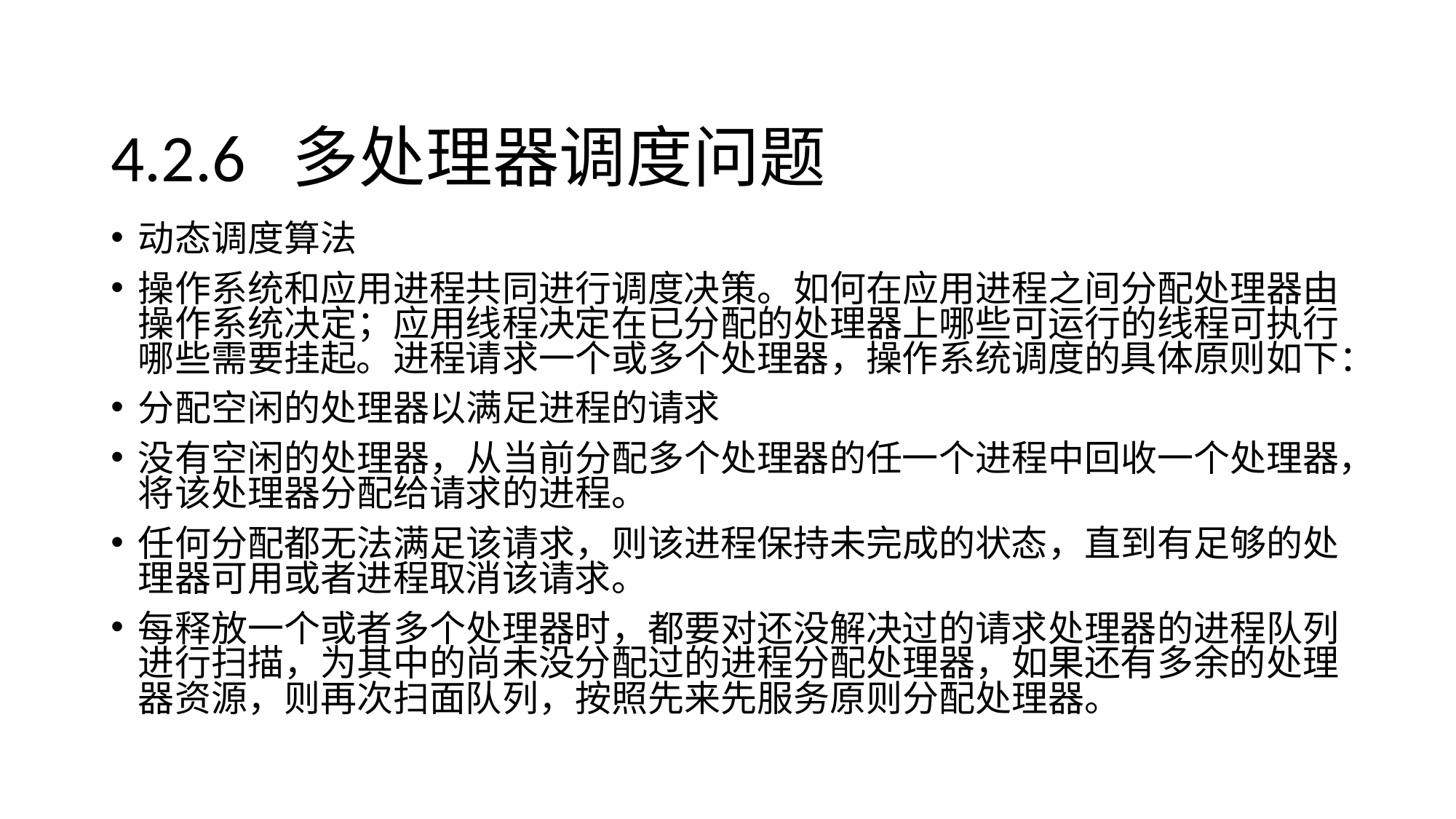

# 4.2.6  多处理器调度问题
动态调度算法
操作系统和应用进程共同进行调度决策。如何在应用进程之间分配处理器由操作系统决定；应用线程决定在已分配的处理器上哪些可运行的线程可执行哪些需要挂起。进程请求一个或多个处理器，操作系统调度的具体原则如下：
分配空闲的处理器以满足进程的请求
没有空闲的处理器，从当前分配多个处理器的任一个进程中回收一个处理器，将该处理器分配给请求的进程。
任何分配都无法满足该请求，则该进程保持未完成的状态，直到有足够的处理器可用或者进程取消该请求。
每释放一个或者多个处理器时，都要对还没解决过的请求处理器的进程队列进行扫描，为其中的尚未没分配过的进程分配处理器，如果还有多余的处理器资源，则再次扫面队列，按照先来先服务原则分配处理器。
23